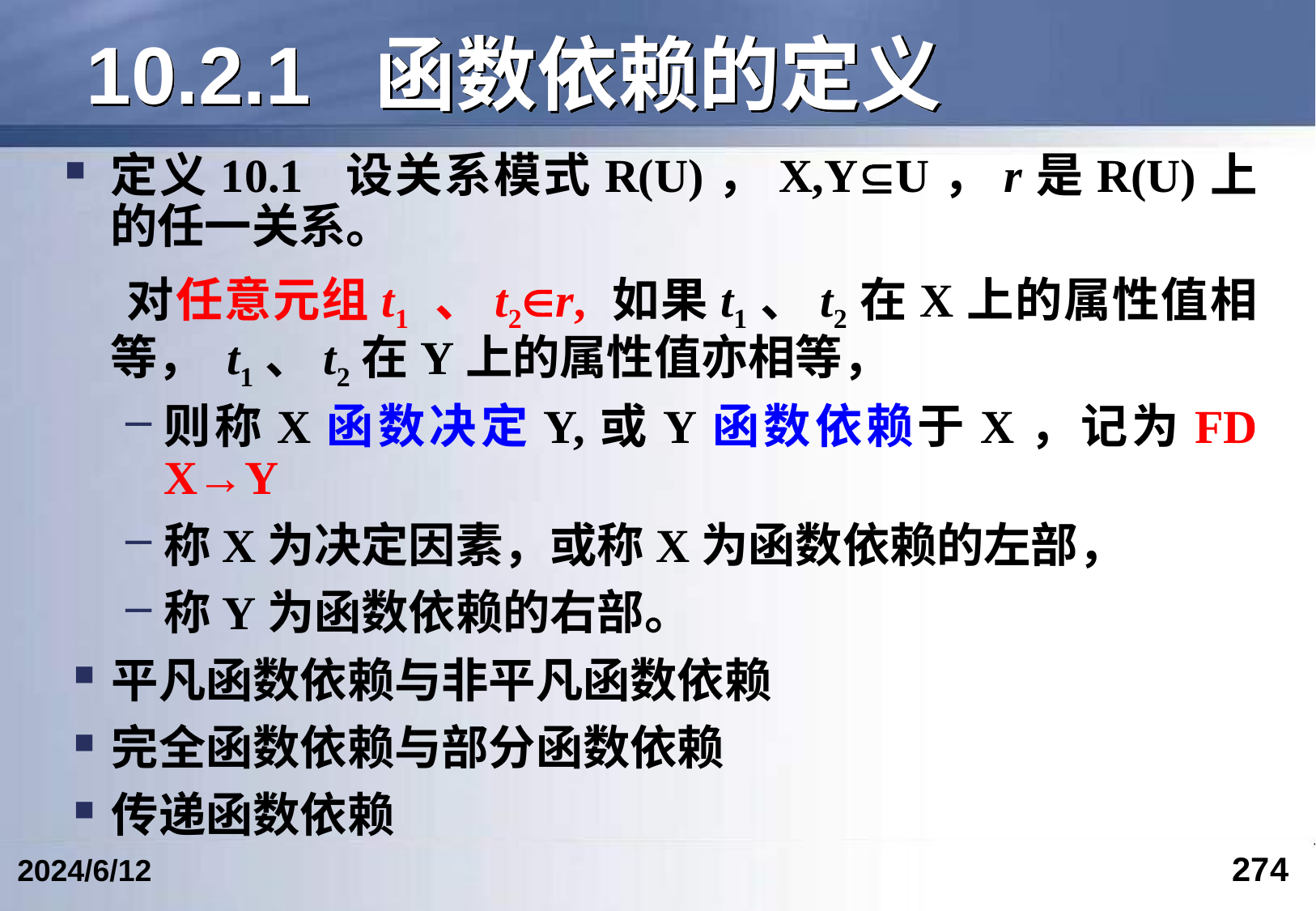

# 10.2.1  函数依赖的定义
定义10.1  设关系模式R(U)，X,Y⊆U，r是R(U)上的任一关系。
    对任意元组t1 、t2∈r, 如果t1、t2在X上的属性值相等， t1、t2在Y上的属性值亦相等，
则称X函数决定Y,或Y函数依赖于X，记为FD X→Y
称X为决定因素，或称X为函数依赖的左部，
称Y为函数依赖的右部。
平凡函数依赖与非平凡函数依赖
完全函数依赖与部分函数依赖
传递函数依赖
274
2024/6/12